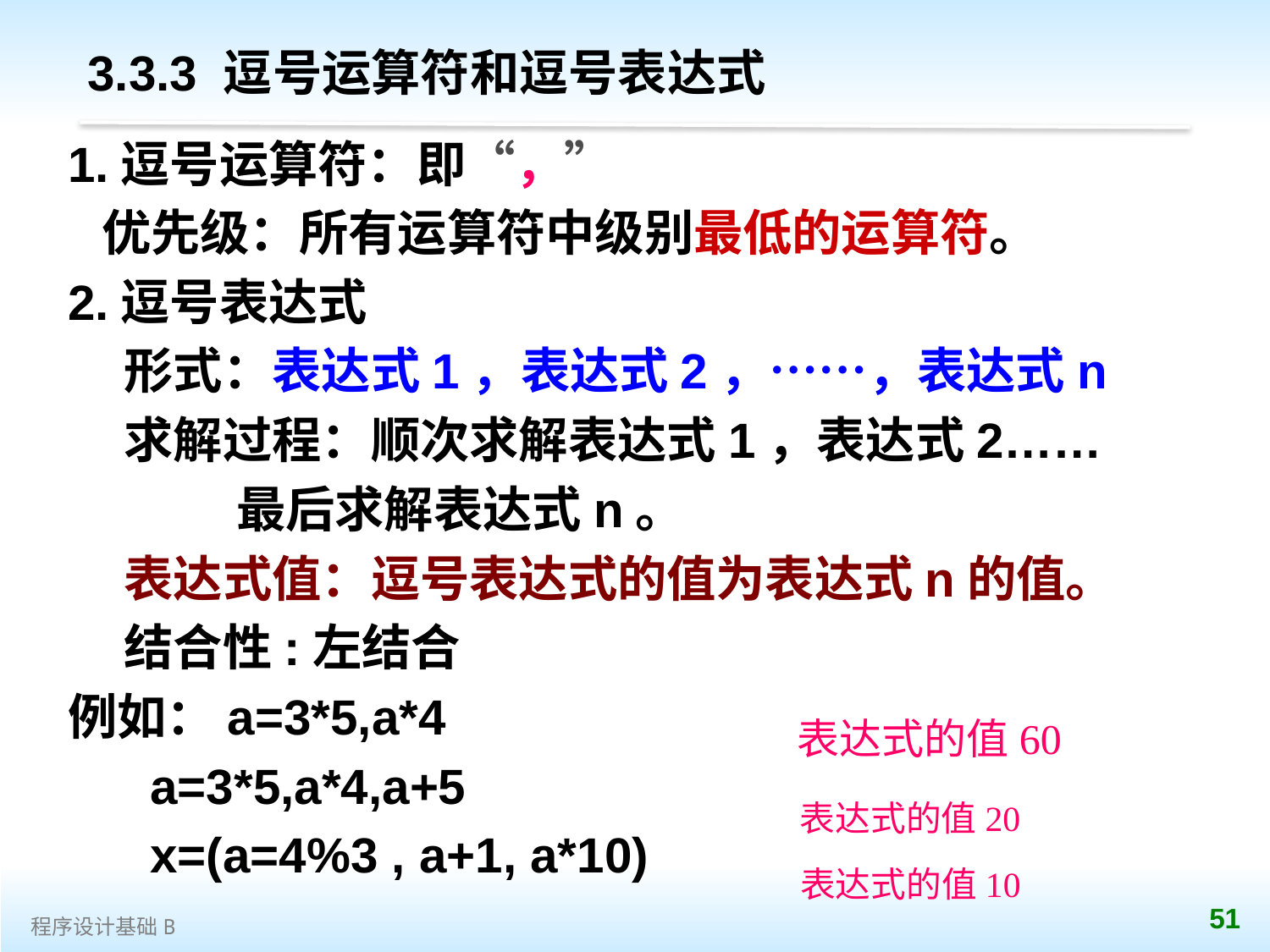

# 3.3.3 逗号运算符和逗号表达式
1.逗号运算符：即“，”
  优先级：所有运算符中级别最低的运算符。
2.逗号表达式
    形式：表达式1，表达式2，……，表达式n
    求解过程：顺次求解表达式1，表达式2……
              最后求解表达式n。
    表达式值：逗号表达式的值为表达式n的值。
    结合性:左结合
例如：a=3*5,a*4
      a=3*5,a*4,a+5
      x=(a=4%3 , a+1, a*10)
表达式的值60
表达式的值20
表达式的值10
 51